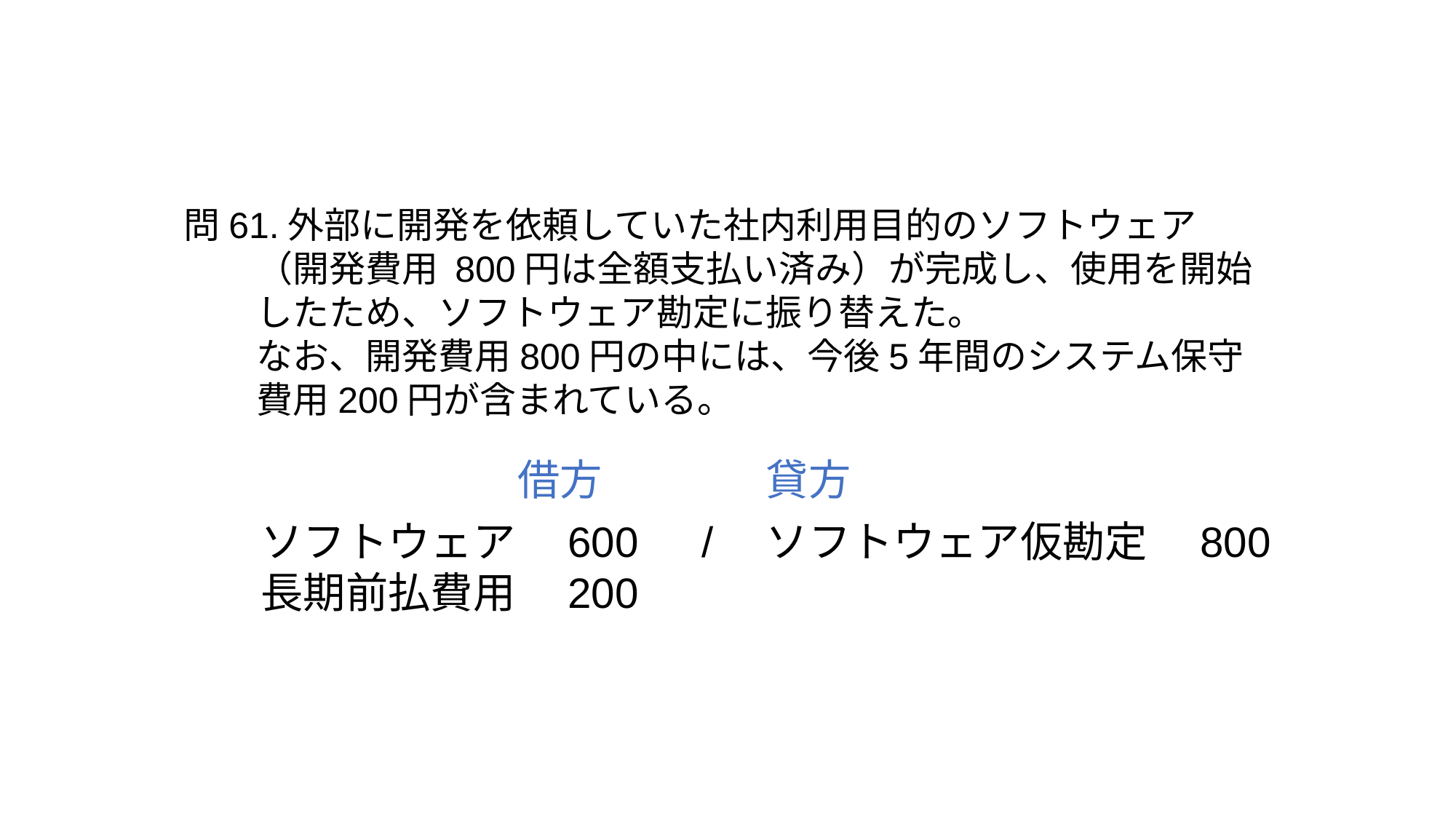

問61.外部に開発を依頼していた社内利用目的のソフトウェア
　　（開発費用 800円は全額支払い済み）が完成し、使用を開始
　　したため、ソフトウェア勘定に振り替えた。
　　なお、開発費用800円の中には、今後5年間のシステム保守
　　費用200円が含まれている。
借方
貸方
ソフトウェア　600　/　ソフトウェア仮勘定　800
長期前払費用　200